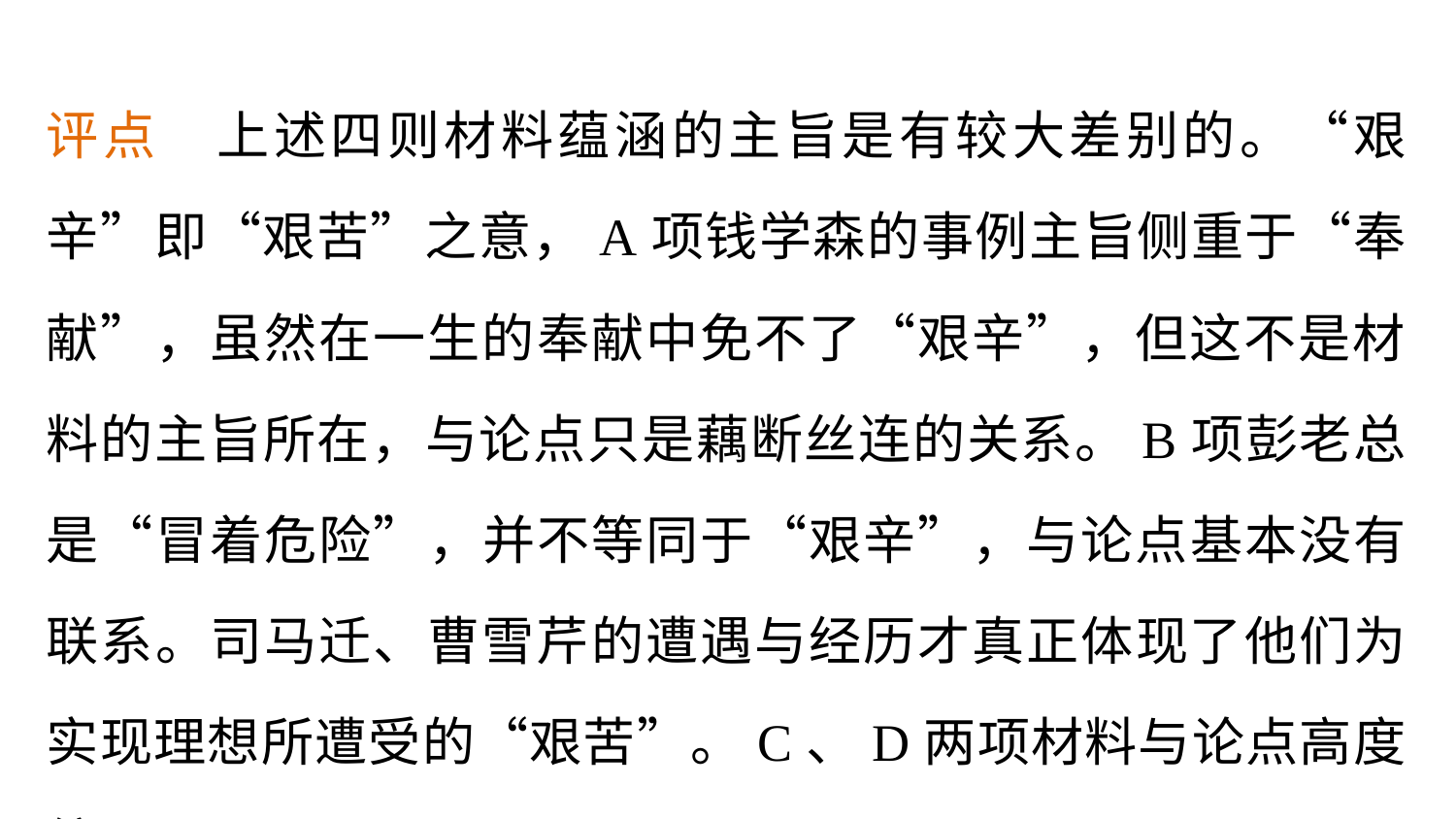

评点　上述四则材料蕴涵的主旨是有较大差别的。“艰辛”即“艰苦”之意，A项钱学森的事例主旨侧重于“奉献”，虽然在一生的奉献中免不了“艰辛”，但这不是材料的主旨所在，与论点只是藕断丝连的关系。B项彭老总是“冒着危险”，并不等同于“艰辛”，与论点基本没有联系。司马迁、曹雪芹的遭遇与经历才真正体现了他们为实现理想所遭受的“艰苦”。C、D两项材料与论点高度统一。